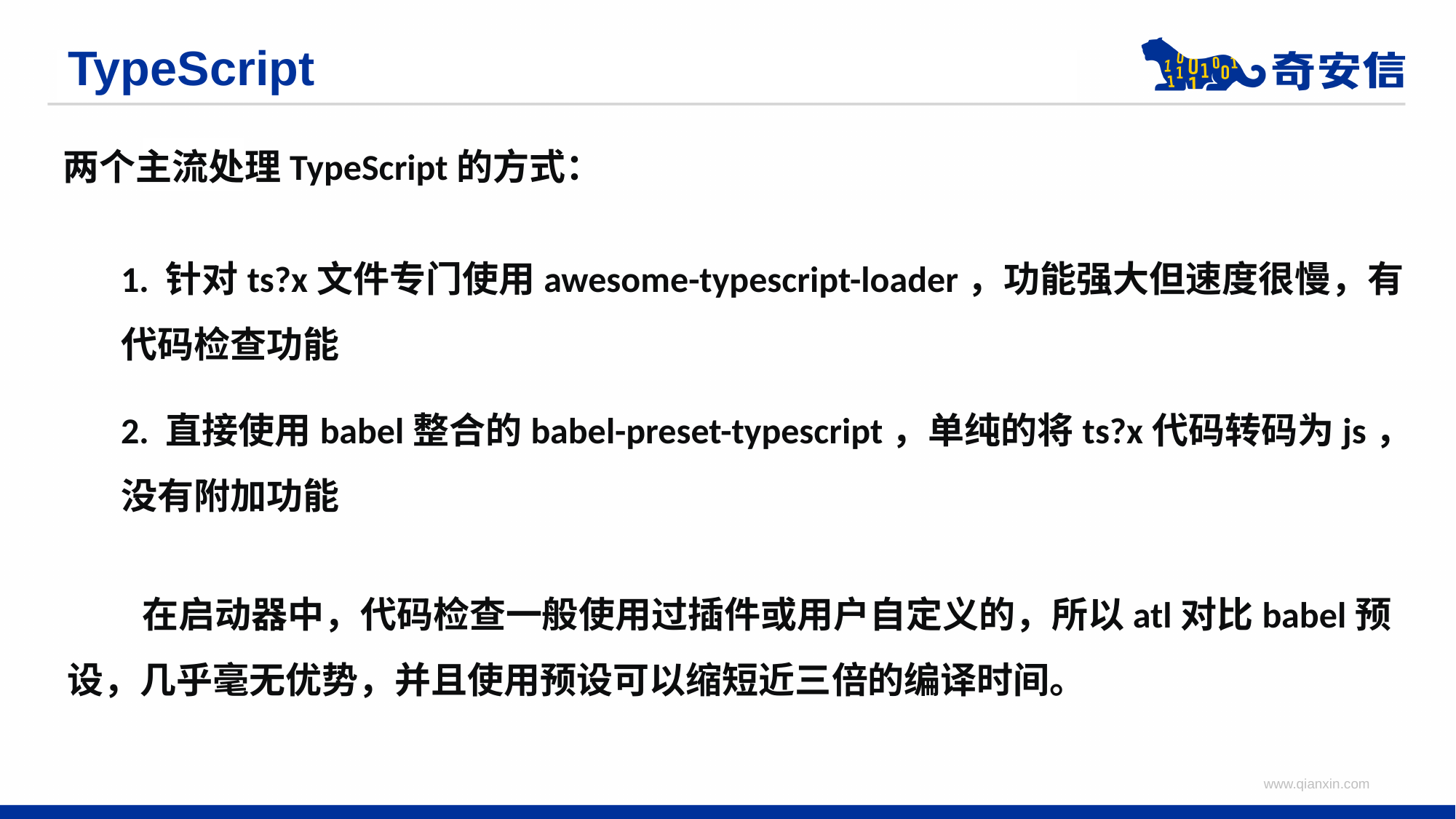

# TypeScript
两个主流处理TypeScript的方式：

1. 针对ts?x文件专门使用awesome-typescript-loader，功能强大但速度很慢，有代码检查功能
2. 直接使用babel整合的babel-preset-typescript，单纯的将ts?x代码转码为js，没有附加功能
        在启动器中，代码检查一般使用过插件或用户自定义的，所以atl对比babel预设，几乎毫无优势，并且使用预设可以缩短近三倍的编译时间。
www.qianxin.com